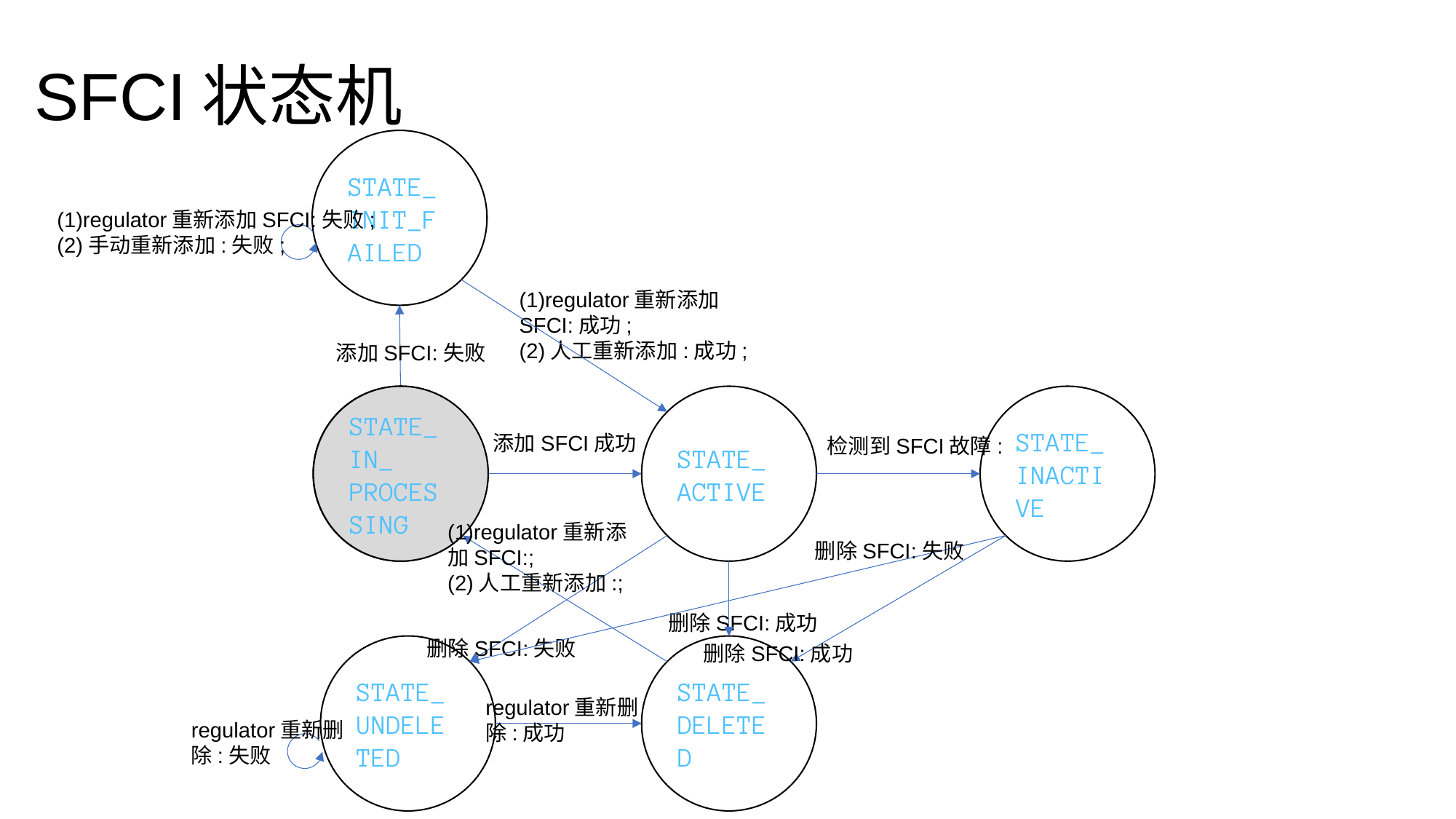

# SFCI状态机
STATE_INIT_FAILED
(1)regulator重新添加SFCI:失败;
(2)手动重新添加:失败;

(1)regulator重新添加SFCI:成功;
(2)人工重新添加:成功;
添加SFCI:失败
STATE_INACTIVE
STATE_
IN_
PROCESSING
STATE_
IN_
PROCESSING
STATE_ACTIVE
添加SFCI成功
检测到SFCI故障:
(1)regulator重新添加SFCI:;
(2)人工重新添加:;
删除SFCI:失败
删除SFCI:成功
删除SFCI:失败
删除SFCI:成功
STATE_UNDELETED
STATE_DELETED
regulator重新删除:成功
regulator重新删除:失败